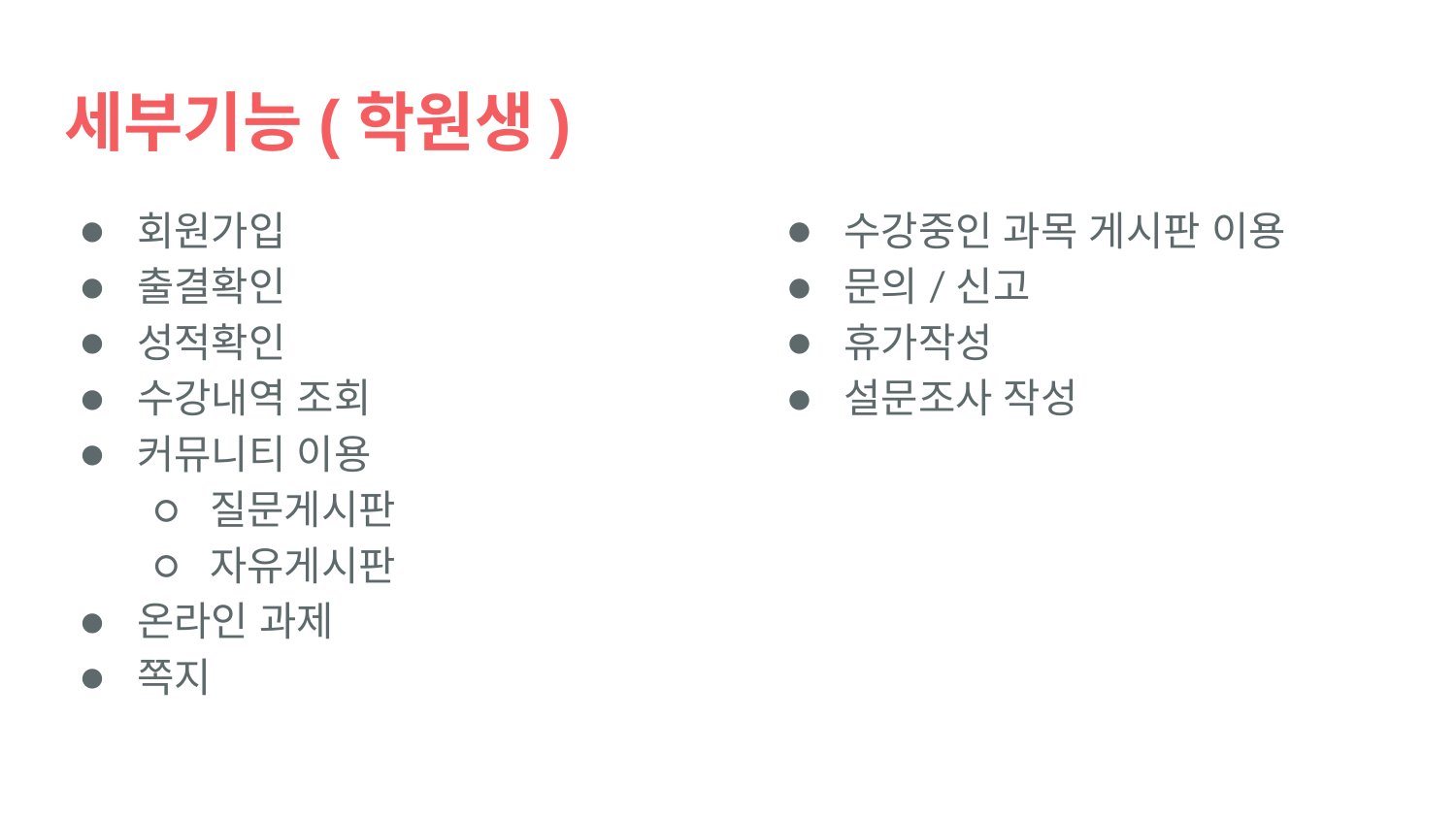

# 세부기능(학원생)
회원가입
출결확인
성적확인
수강내역 조회
커뮤니티 이용
질문게시판
자유게시판
온라인 과제
쪽지
수강중인 과목 게시판 이용
문의/신고
휴가작성
설문조사 작성